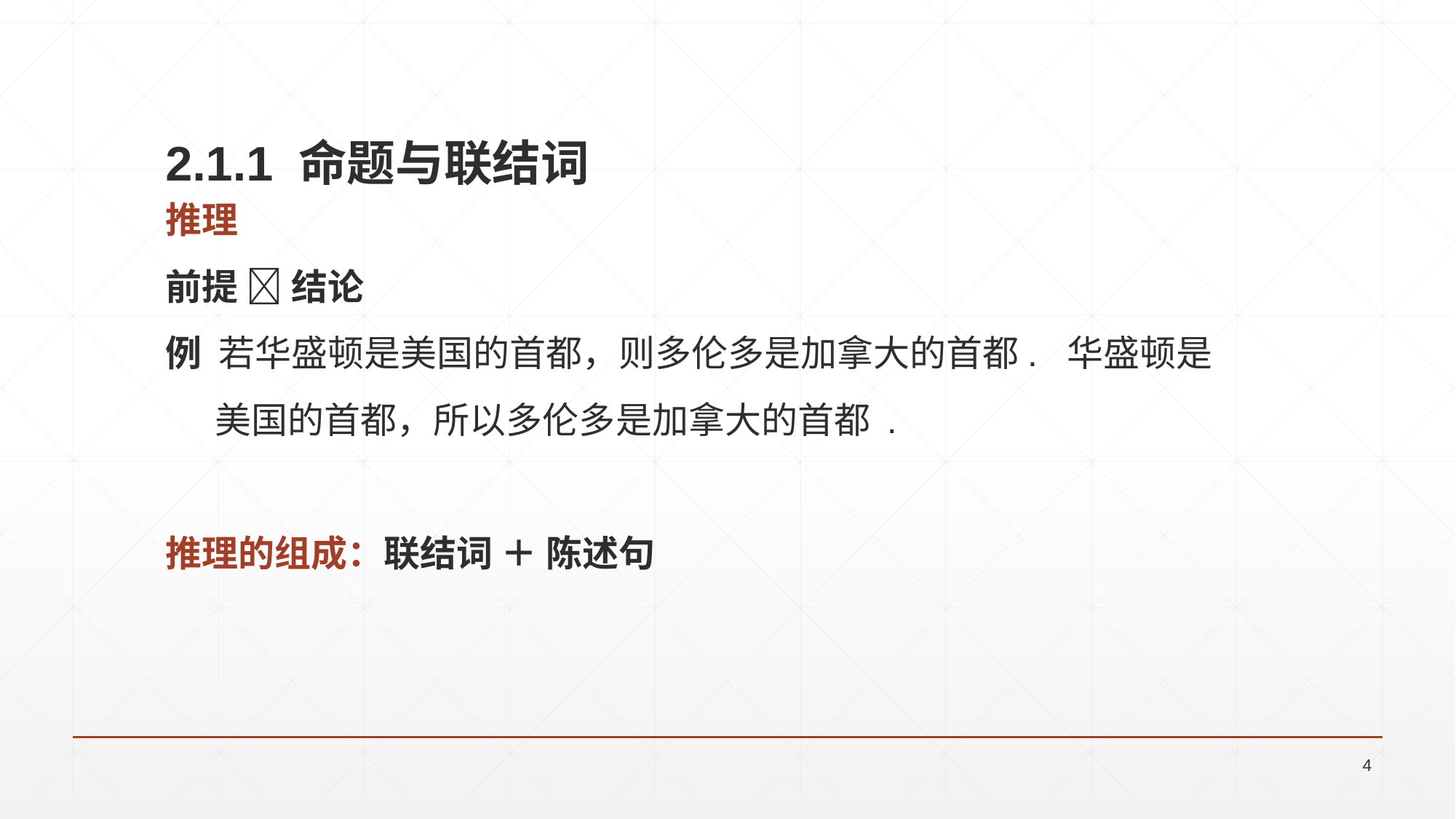

2.1.1 命题与联结词
推理
前提 ⇒ 结论
例  若华盛顿是美国的首都，则多伦多是加拿大的首都.  华盛顿是
     美国的首都，所以多伦多是加拿大的首都 .

推理的组成：联结词 ＋ 陈述句

4